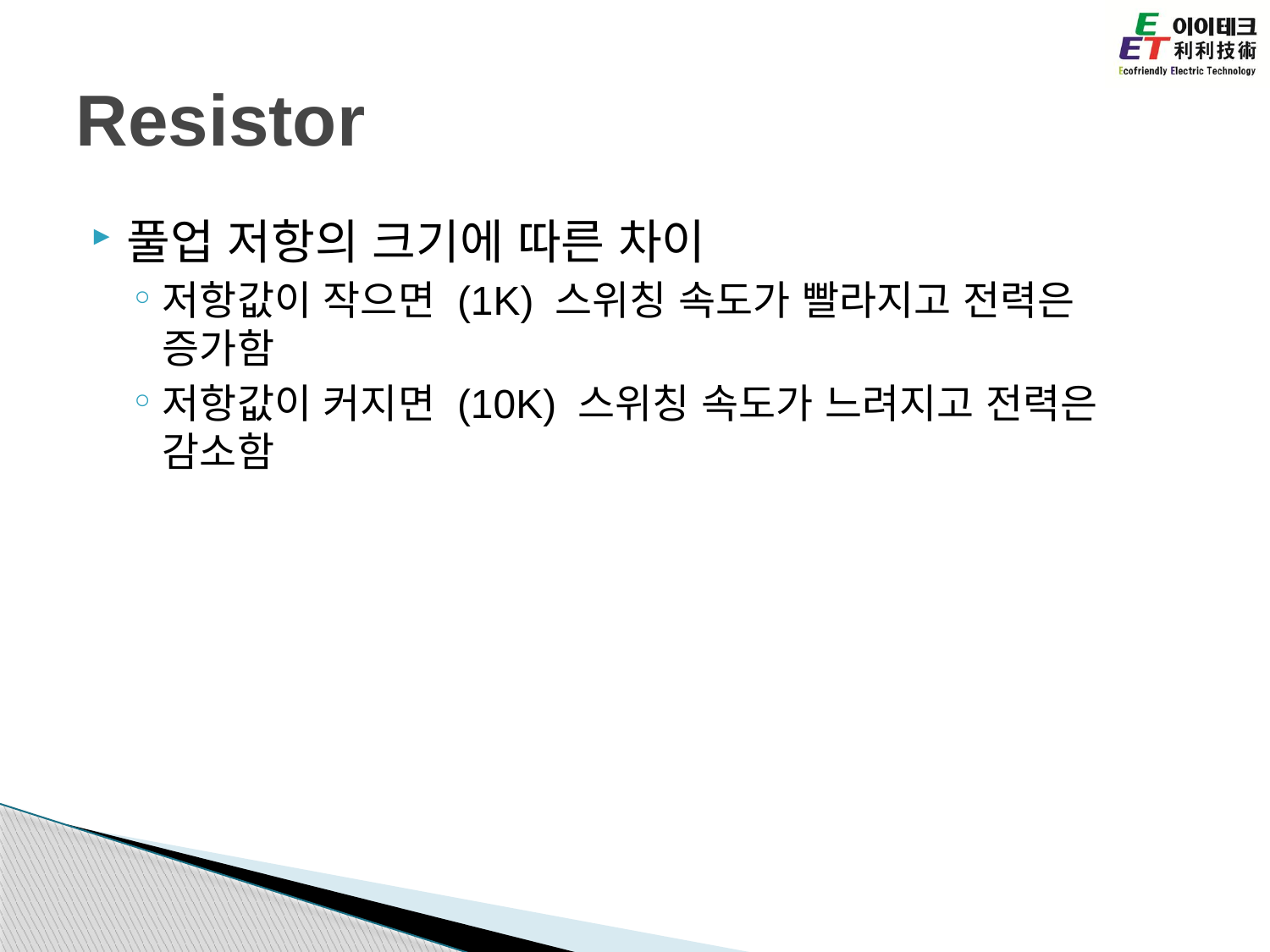

# Resistor
풀업 저항의 크기에 따른 차이
저항값이 작으면 (1K) 스위칭 속도가 빨라지고 전력은 증가함
저항값이 커지면 (10K) 스위칭 속도가 느려지고 전력은 감소함